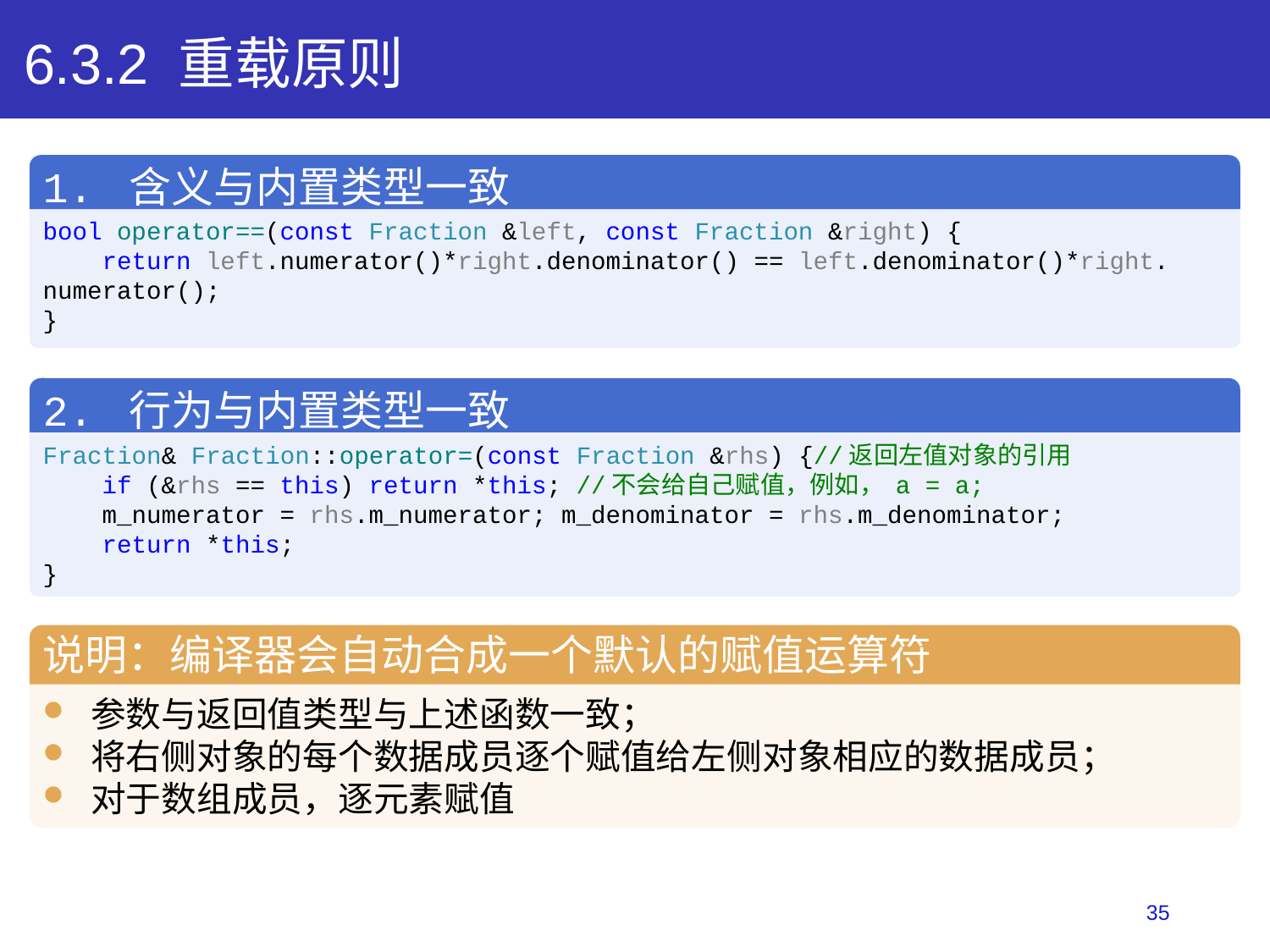

6.3.2 重载原则
1. 含义与内置类型一致

bool operator==(const Fraction &left, const Fraction &right) {
    return left.numerator()*right.denominator() == left.denominator()*right.
numerator();
}
2. 行为与内置类型一致

Fraction& Fraction::operator=(const Fraction &rhs) {//返回左值对象的引用
    if (&rhs == this) return *this; //不会给自己赋值，例如， a = a;
    m_numerator = rhs.m_numerator; m_denominator = rhs.m_denominator;
    return *this;
}
说明：编译器会自动合成一个默认的赋值运算符

参数与返回值类型与上述函数一致；
将右侧对象的每个数据成员逐个赋值给左侧对象相应的数据成员；
对于数组成员，逐元素赋值
35